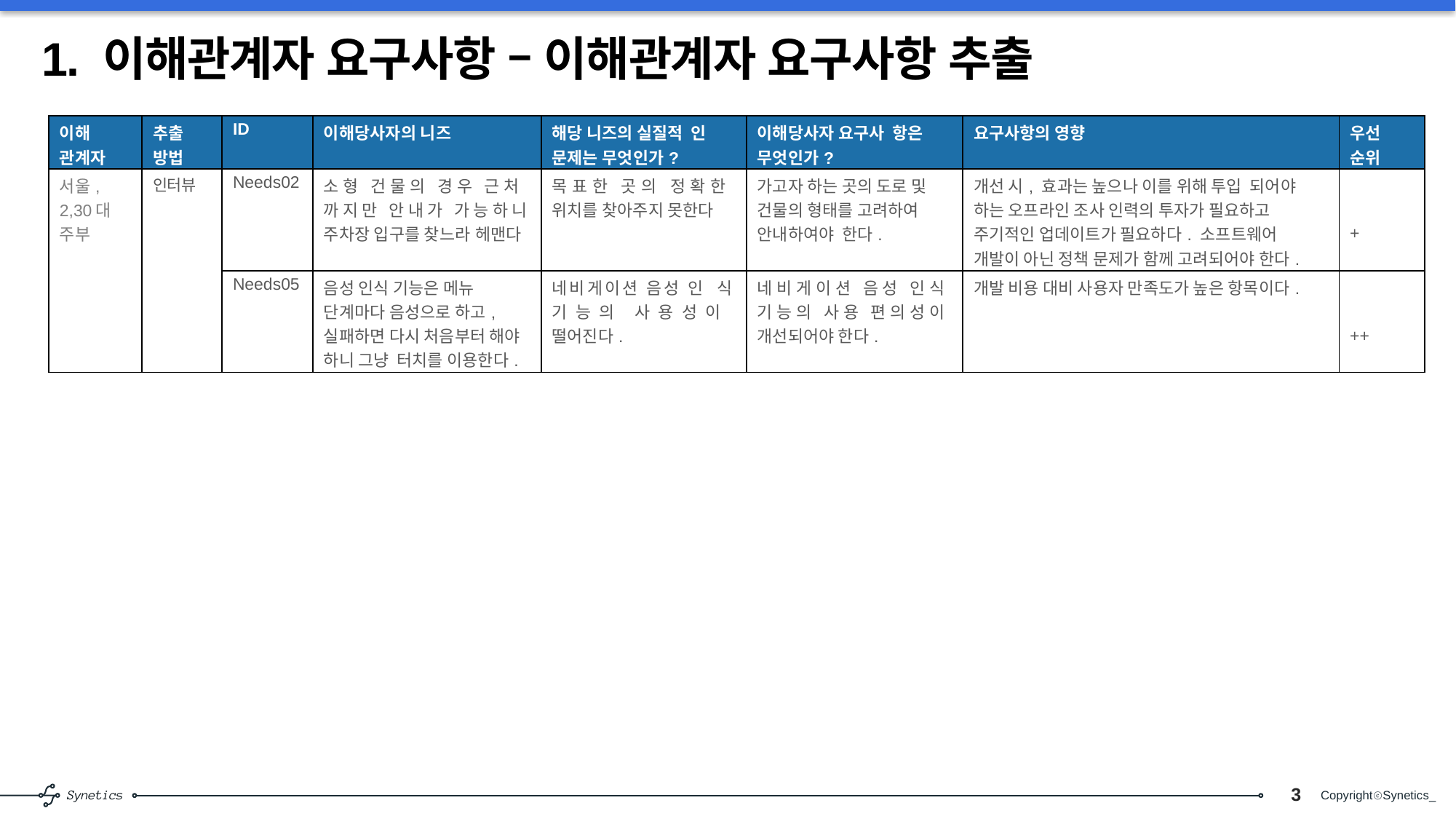

# 1. 이해관계자 요구사항 – 이해관계자 요구사항 추출
| 이해 관계자 | 추출 방법 | ID | 이해당사자의 니즈 | 해당 니즈의 실질적 인 문제는 무엇인가? | 이해당사자 요구사 항은 무엇인가? | 요구사항의 영향 | 우선 순위 |
| --- | --- | --- | --- | --- | --- | --- | --- |
| 서울, 2,30대 주부 | 인터뷰 | Needs02 | 소형 건물의 경우 근처 까지만 안내가 가능하니 주차장 입구를 찾느라 헤맨다 | 목표한 곳의 정확한 위치를 찾아주지 못한다 | 가고자 하는 곳의 도로 및 건물의 형태를 고려하여 안내하여야 한다. | 개선 시, 효과는 높으나 이를 위해 투입 되어야 하는 오프라인 조사 인력의 투자가 필요하고 주기적인 업데이트가 필요하다. 소프트웨어 개발이 아닌 정책 문제가 함께 고려되어야 한다. | + |
|  |  | Needs05 | 음성 인식 기능은 메뉴 단계마다 음성으로 하고, 실패하면 다시 처음부터 해야 하니 그냥 터치를 이용한다. | 네비게이션 음성 인 식 기능의 사용성이 떨어진다. | 네비게이션 음성 인식 기능의 사용 편의성이 개선되어야 한다. | 개발 비용 대비 사용자 만족도가 높은 항목이다. | ++ |